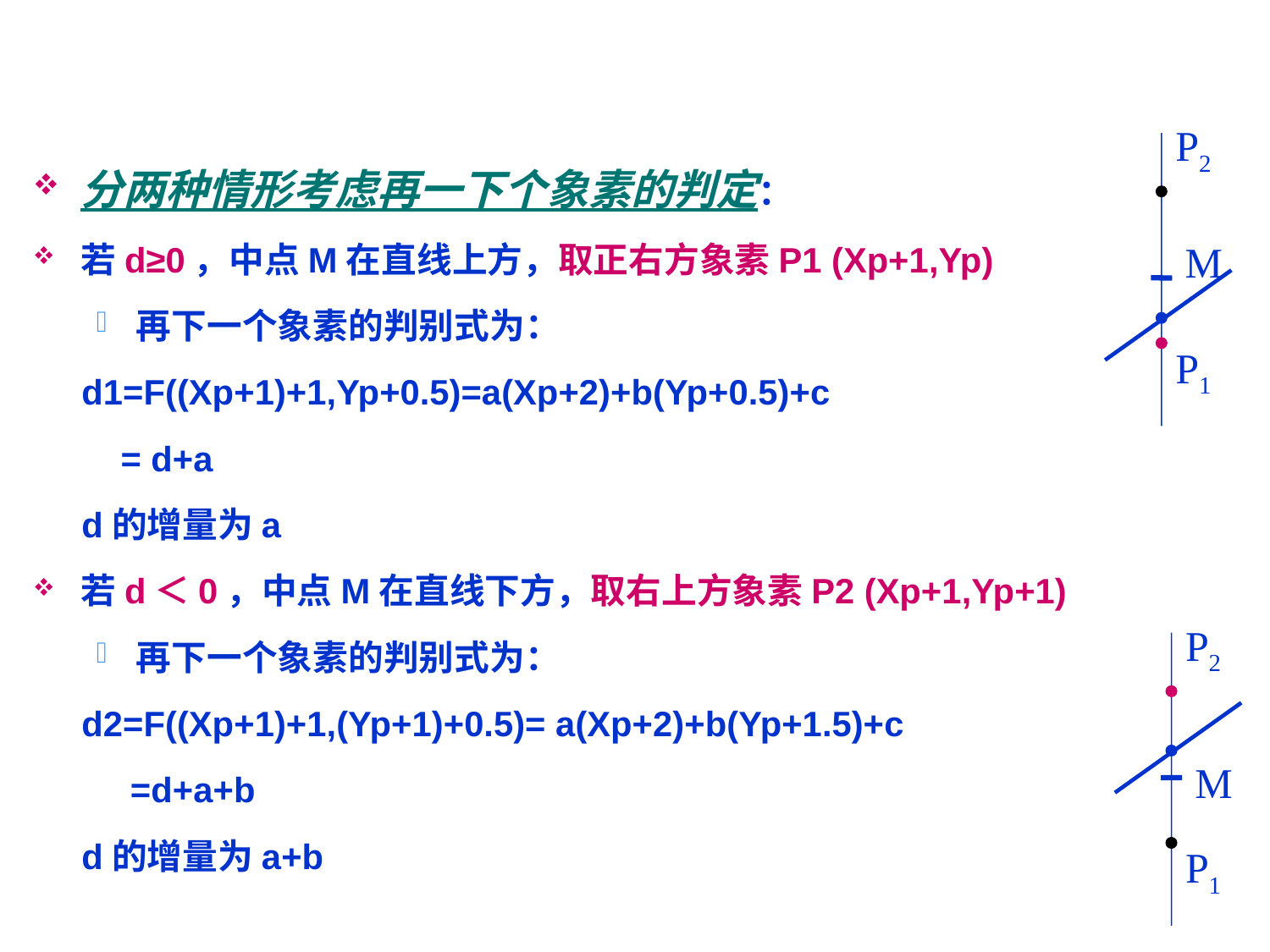

P2

M

P1
分两种情形考虑再一下个象素的判定：
若d≥0，中点M在直线上方，取正右方象素P1 (Xp+1,Yp)
再下一个象素的判别式为：
     d1=F((Xp+1)+1,Yp+0.5)=a(Xp+2)+b(Yp+0.5)+c
         = d+a
     d的增量为a
若d＜0，中点M在直线下方，取右上方象素P2 (Xp+1,Yp+1)
再下一个象素的判别式为：
     d2=F((Xp+1)+1,(Yp+1)+0.5)= a(Xp+2)+b(Yp+1.5)+c
          =d+a+b
     d的增量为a+b
P2

M

P1